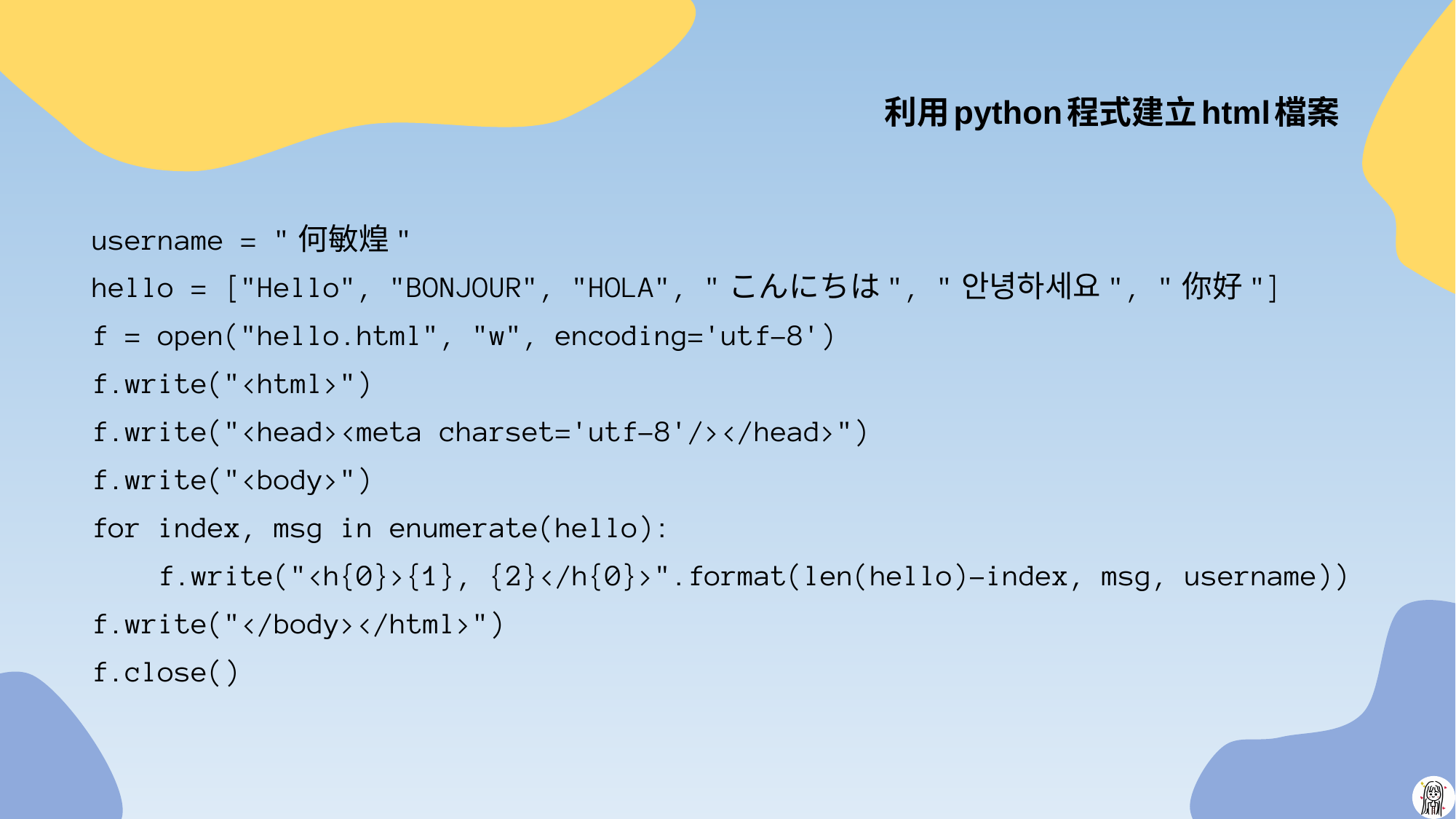

# 利用python程式建立html檔案
username = "何敏煌"
hello = ["Hello", "BONJOUR", "HOLA", "こんにちは", "안녕하세요", "你好"]
f = open("hello.html", "w", encoding='utf-8')
f.write("<html>")
f.write("<head><meta charset='utf-8'/></head>")
f.write("<body>")
for index, msg in enumerate(hello):
    f.write("<h{0}>{1}, {2}</h{0}>".format(len(hello)-index, msg, username))
f.write("</body></html>")
f.close()
14